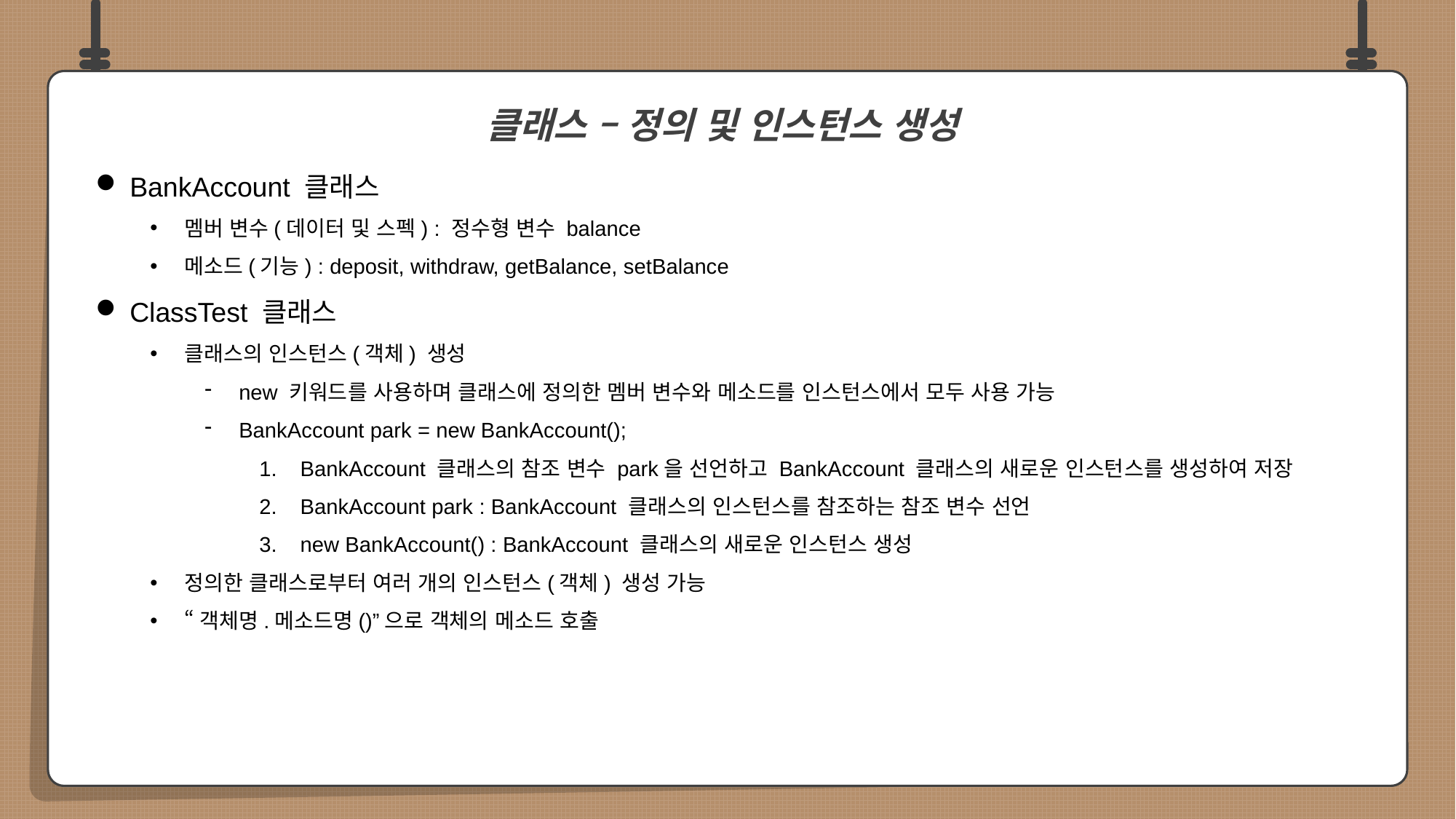

BankAccount 클래스
멤버 변수(데이터 및 스펙) : 정수형 변수 balance
메소드(기능) : deposit, withdraw, getBalance, setBalance
ClassTest 클래스
클래스의 인스턴스(객체) 생성
new 키워드를 사용하며 클래스에 정의한 멤버 변수와 메소드를 인스턴스에서 모두 사용 가능
BankAccount park = new BankAccount();
BankAccount 클래스의 참조 변수 park을 선언하고 BankAccount 클래스의 새로운 인스턴스를 생성하여 저장
BankAccount park : BankAccount 클래스의 인스턴스를 참조하는 참조 변수 선언
new BankAccount() : BankAccount 클래스의 새로운 인스턴스 생성
정의한 클래스로부터 여러 개의 인스턴스(객체) 생성 가능
“객체명.메소드명()”으로 객체의 메소드 호출

클래스 – 정의 및 인스턴스 생성